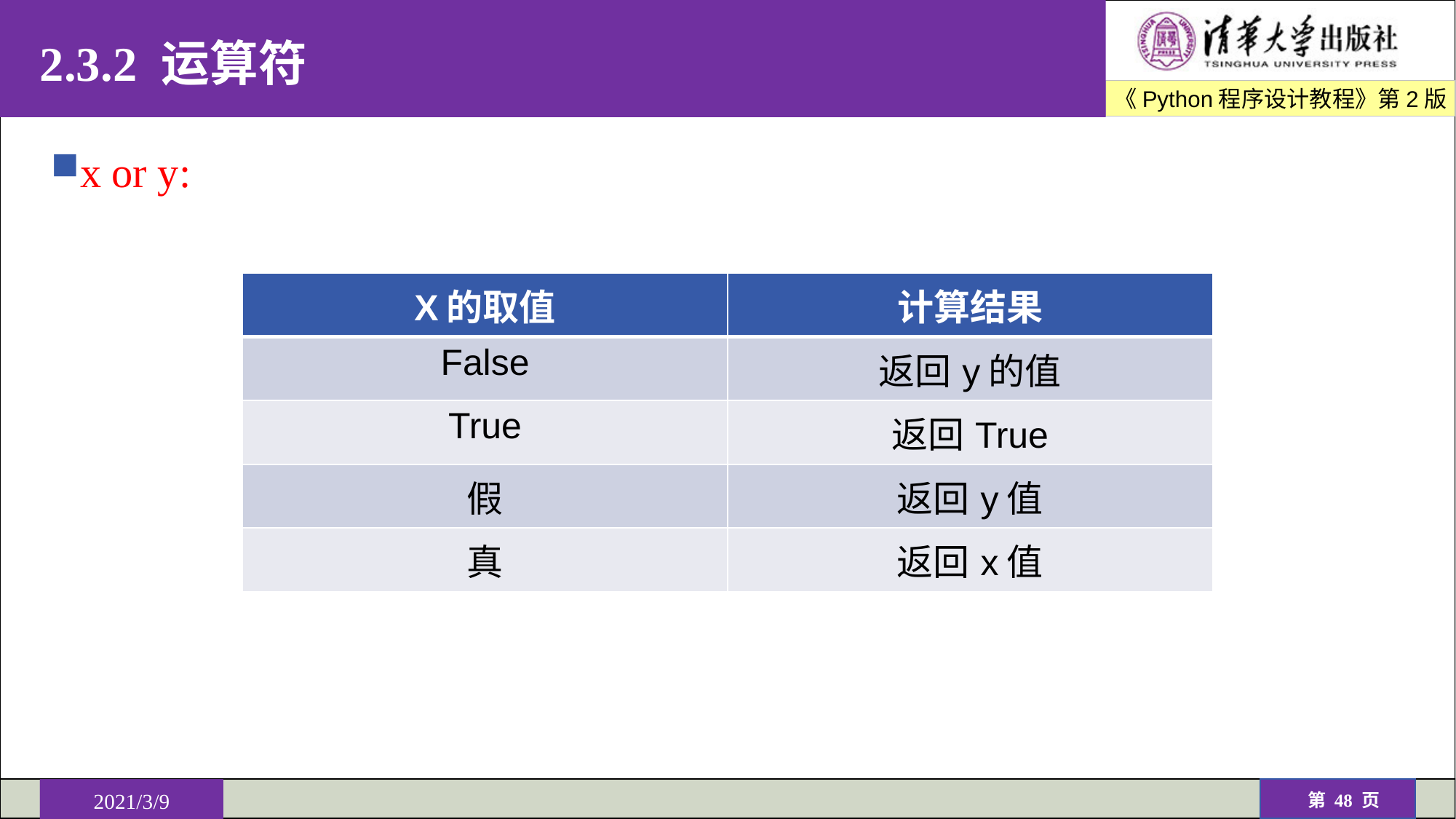

# 2.3.2 运算符
x or y:
| X的取值 | 计算结果 |
| --- | --- |
| False | 返回y的值 |
| True | 返回True |
| 假 | 返回y值 |
| 真 | 返回x值 |